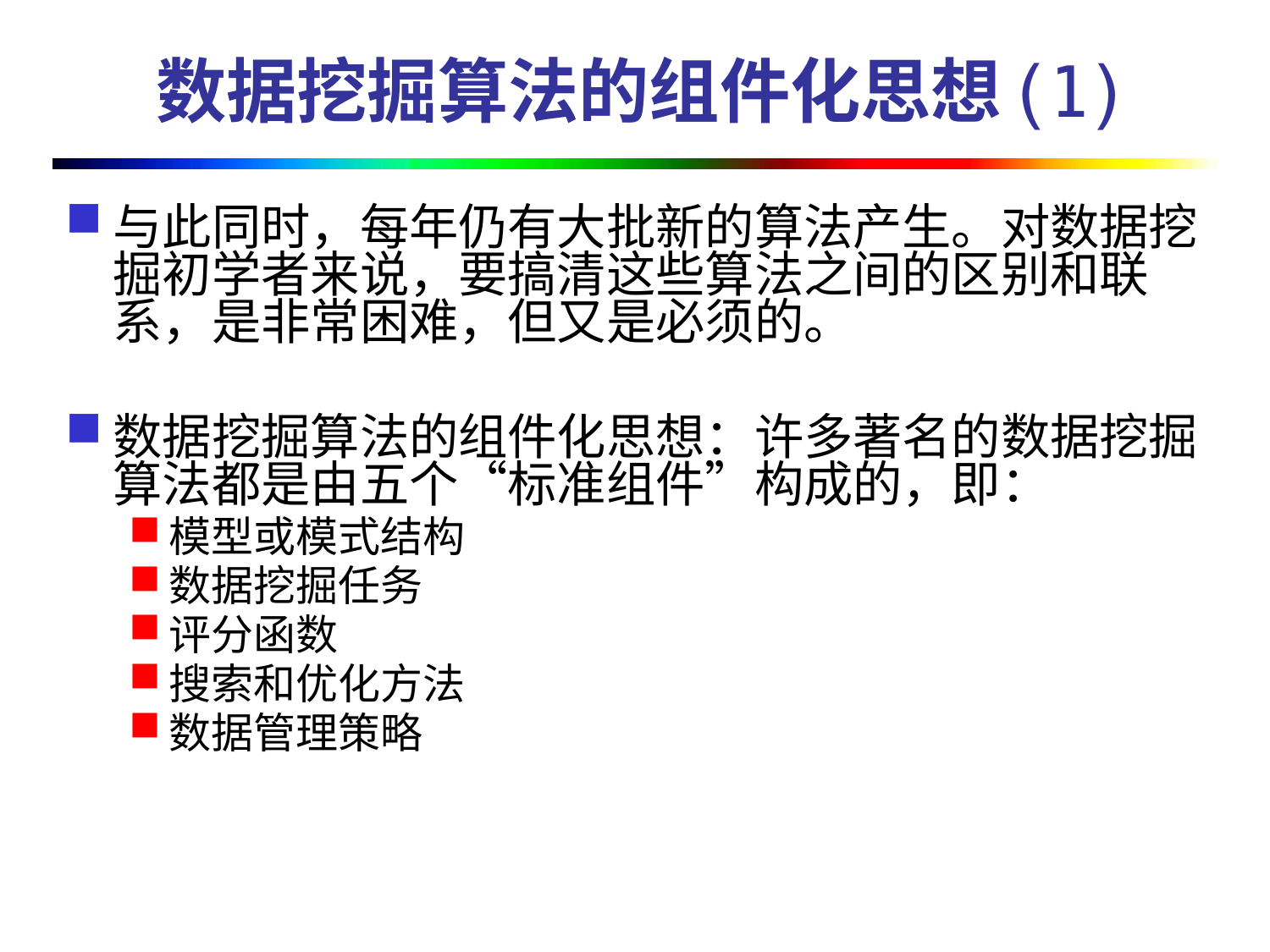

# 数据挖掘算法的组件化思想(1)
与此同时，每年仍有大批新的算法产生。对数据挖掘初学者来说，要搞清这些算法之间的区别和联系，是非常困难，但又是必须的。

数据挖掘算法的组件化思想：许多著名的数据挖掘算法都是由五个“标准组件”构成的，即：
模型或模式结构
数据挖掘任务
评分函数
搜索和优化方法
数据管理策略